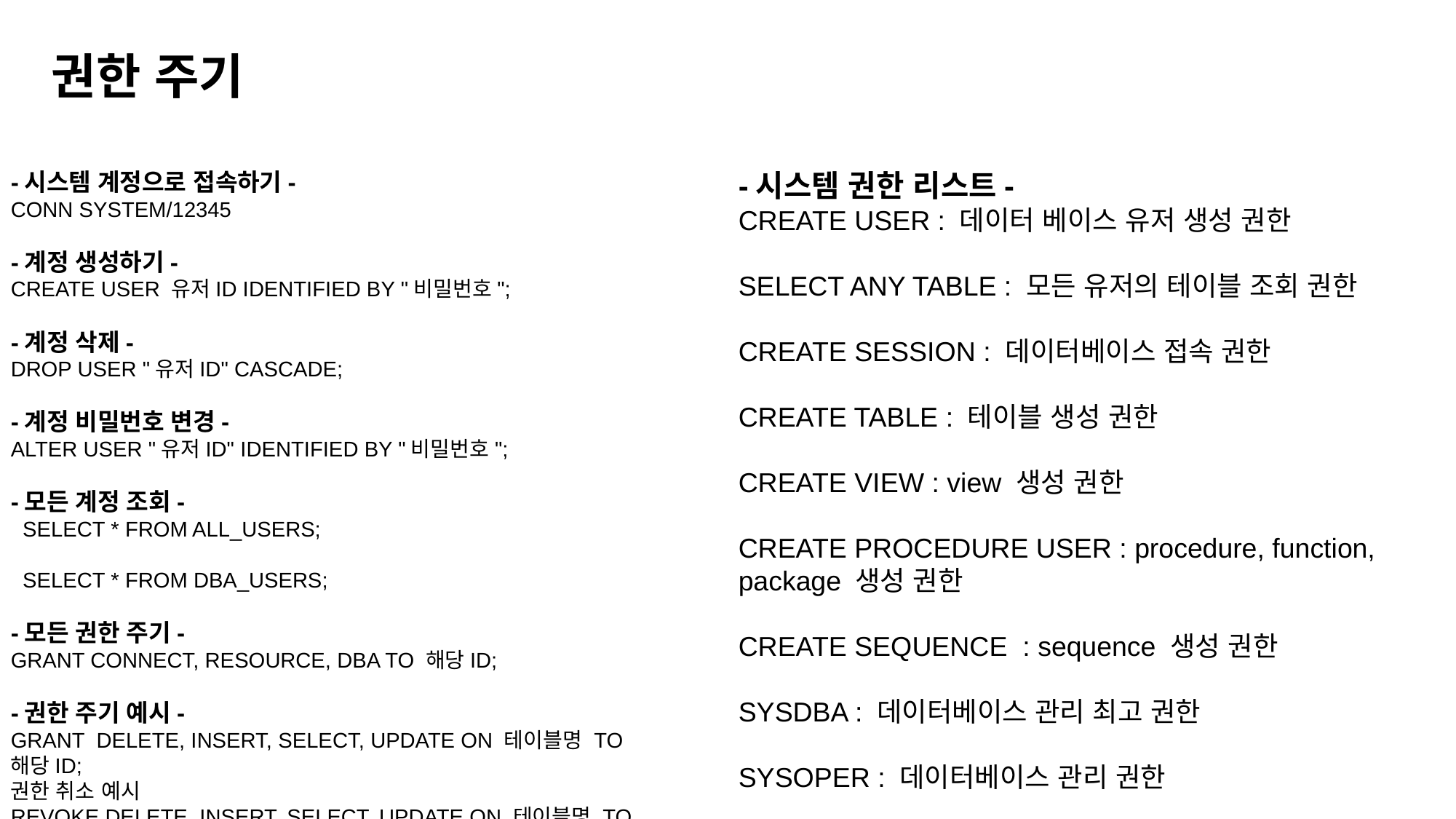

권한 주기
-시스템 계정으로 접속하기-
CONN SYSTEM/12345

-계정 생성하기-
CREATE USER 유저ID IDENTIFIED BY "비밀번호";

-계정 삭제-
DROP USER "유저ID" CASCADE;

-계정 비밀번호 변경-
ALTER USER "유저ID" IDENTIFIED BY "비밀번호";

-모든 계정 조회-
  SELECT * FROM ALL_USERS;

  SELECT * FROM DBA_USERS;

-모든 권한 주기-
GRANT CONNECT, RESOURCE, DBA TO 해당ID;

-권한 주기 예시-
GRANT  DELETE, INSERT, SELECT, UPDATE ON 테이블명 TO 해당ID;
권한 취소 예시
REVOKE DELETE, INSERT, SELECT, UPDATE ON 테이블명 TO 해당ID;

-시스템 권한 리스트-
CREATE USER : 데이터 베이스 유저 생성 권한

SELECT ANY TABLE : 모든 유저의 테이블 조회 권한

CREATE SESSION : 데이터베이스 접속 권한

CREATE TABLE : 테이블 생성 권한

CREATE VIEW : view 생성 권한

CREATE PROCEDURE USER : procedure, function, package 생성 권한

CREATE SEQUENCE  : sequence 생성 권한

SYSDBA : 데이터베이스 관리 최고 권한

SYSOPER : 데이터베이스 관리 권한